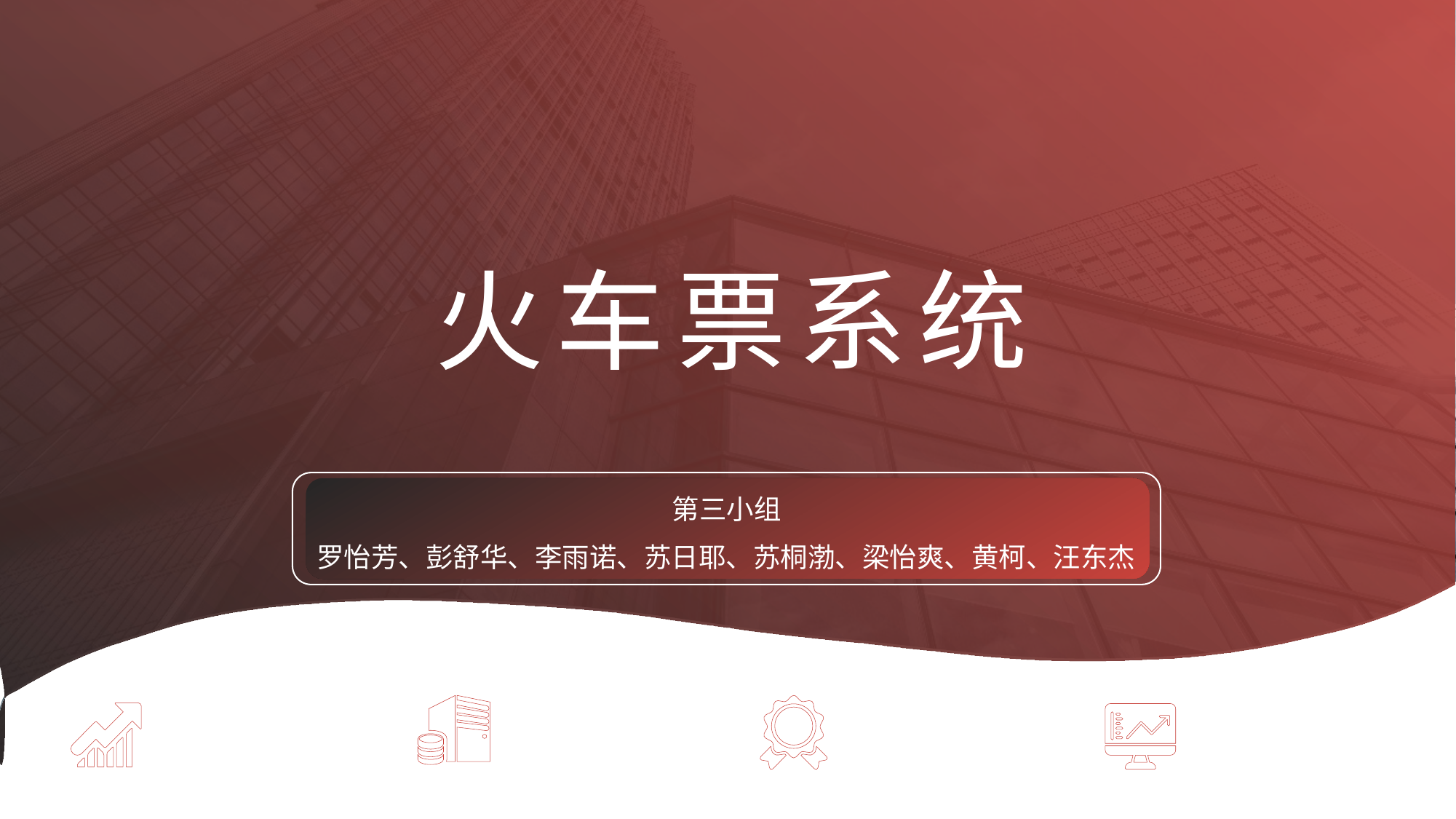

火车票系统

第三小组
罗怡芳、彭舒华、李雨诺、苏日耶、苏桐渤、梁怡爽、黄柯、汪东杰